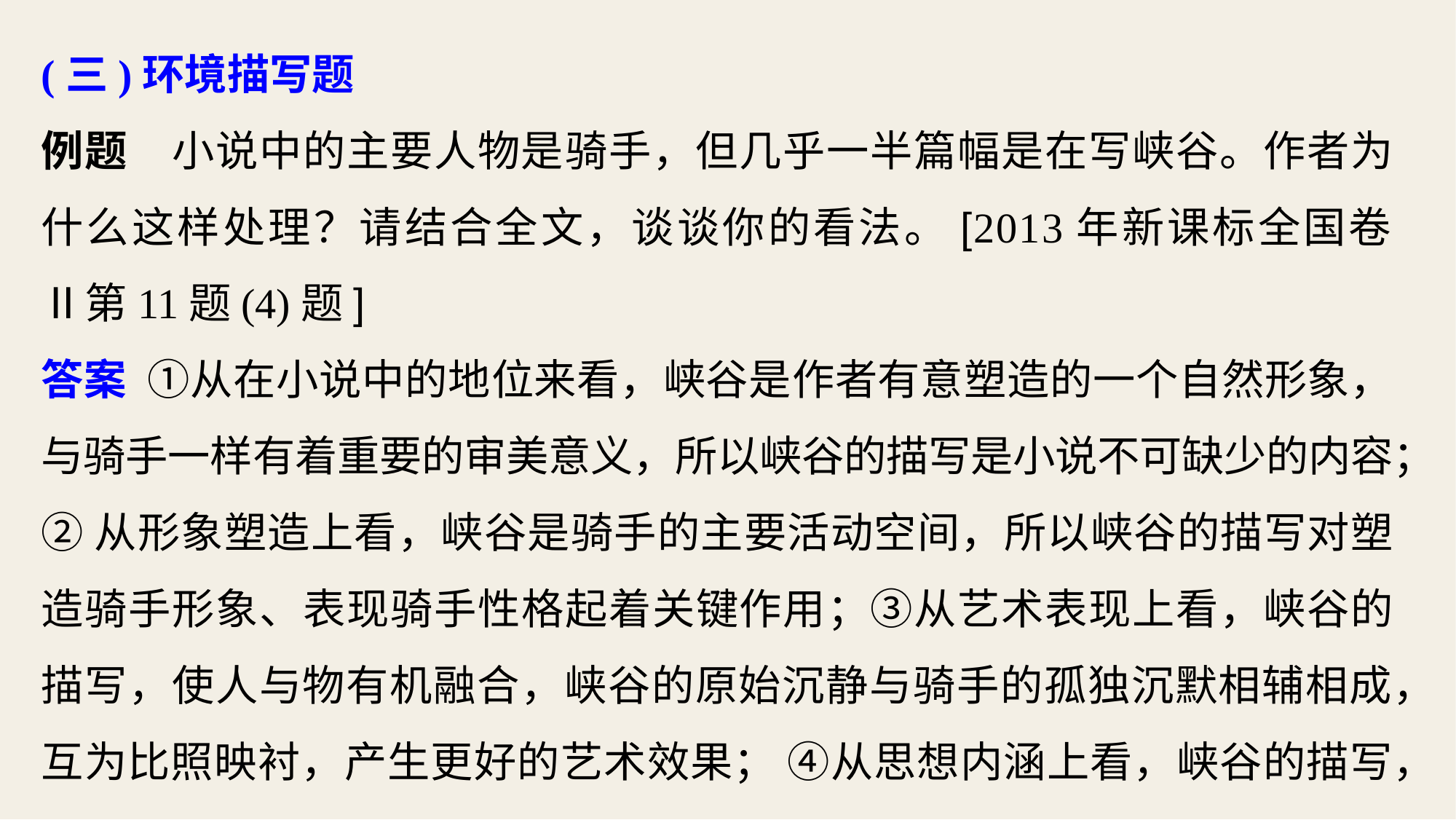

(三)环境描写题
例题　小说中的主要人物是骑手，但几乎一半篇幅是在写峡谷。作者为什么这样处理？请结合全文，谈谈你的看法。[2013年新课标全国卷Ⅱ第11题(4)题]
答案  ①从在小说中的地位来看，峡谷是作者有意塑造的一个自然形象，与骑手一样有着重要的审美意义，所以峡谷的描写是小说不可缺少的内容；
②从形象塑造上看，峡谷是骑手的主要活动空间，所以峡谷的描写对塑造骑手形象、表现骑手性格起着关键作用；③从艺术表现上看，峡谷的描写，使人与物有机融合，峡谷的原始沉静与骑手的孤独沉默相辅相成，互为比照映衬，产生更好的艺术效果； ④从思想内涵上看，峡谷的描写，